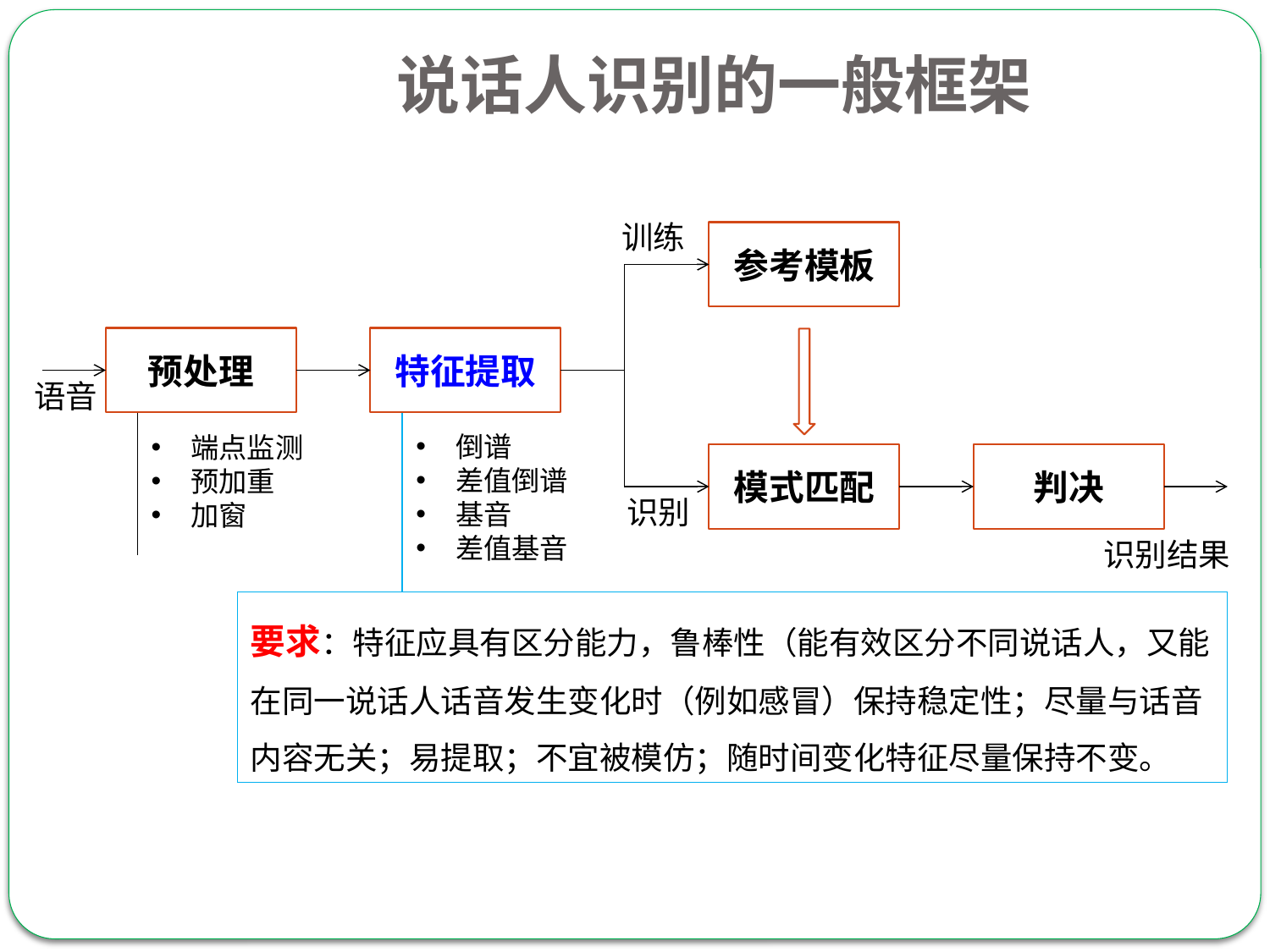

说话人识别的一般框架
训练
参考模板
预处理
特征提取

语音
倒谱
差值倒谱
基音
差值基音

端点监测
预加重
加窗
模式匹配
判决
识别
识别结果
要求：特征应具有区分能力，鲁棒性（能有效区分不同说话人，又能在同一说话人话音发生变化时（例如感冒）保持稳定性；尽量与话音内容无关；易提取；不宜被模仿；随时间变化特征尽量保持不变。